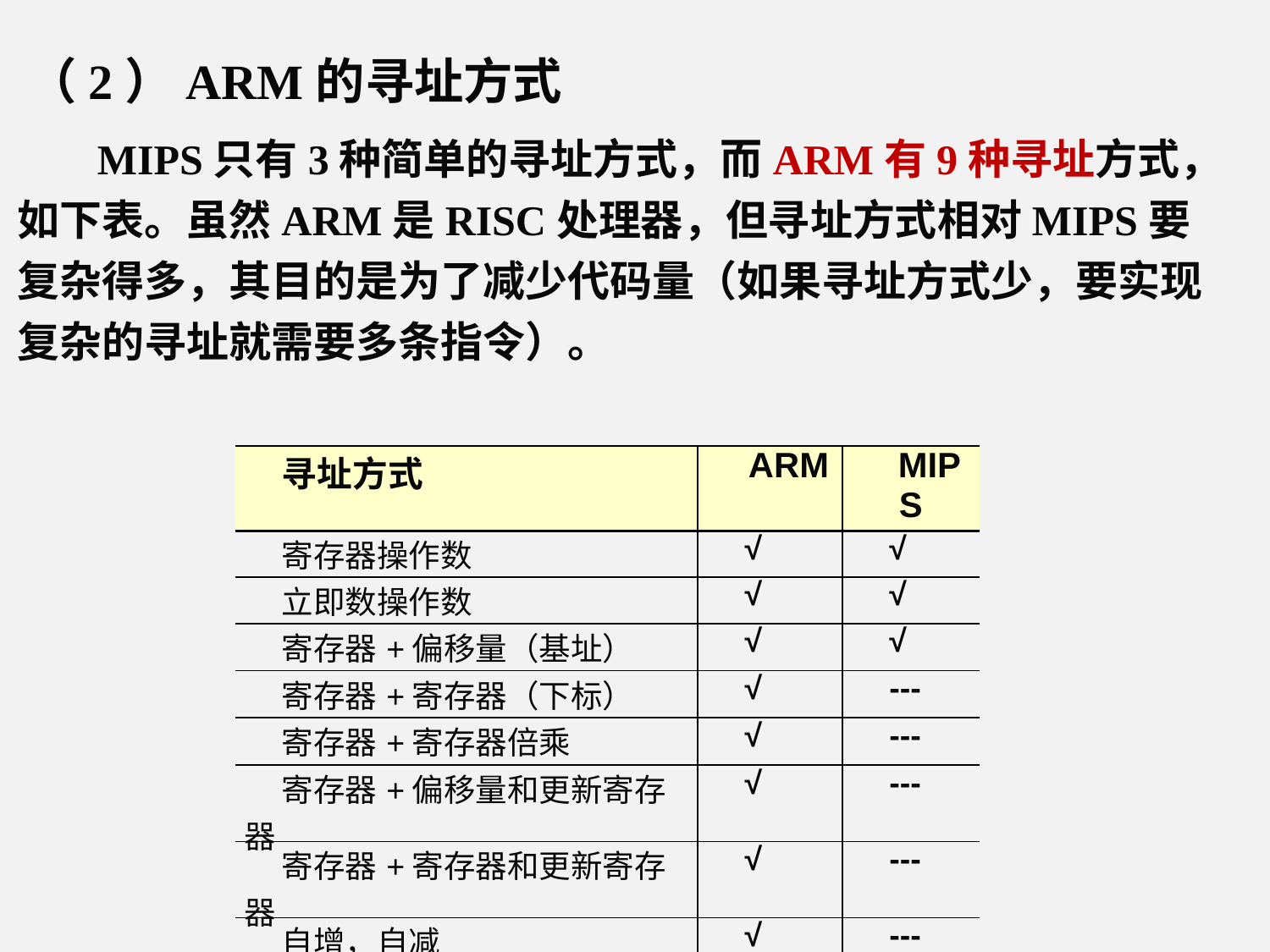

（2）ARM的寻址方式
    MIPS只有3种简单的寻址方式，而ARM有9种寻址方式，如下表。虽然ARM是RISC处理器，但寻址方式相对MIPS要复杂得多，其目的是为了减少代码量（如果寻址方式少，要实现复杂的寻址就需要多条指令）。
| 寻址方式 | ARM | MIPS |
| --- | --- | --- |
| 寄存器操作数 | √ | √ |
| 立即数操作数 | √ | √ |
| 寄存器+偏移量（基址） | √ | √ |
| 寄存器+寄存器（下标） | √ | --- |
| 寄存器+寄存器倍乘 | √ | --- |
| 寄存器+偏移量和更新寄存器 | √ | --- |
| 寄存器+寄存器和更新寄存器 | √ | --- |
| 自增，自减 | √ | --- |
| 相对PC的数据 | √ | --- |